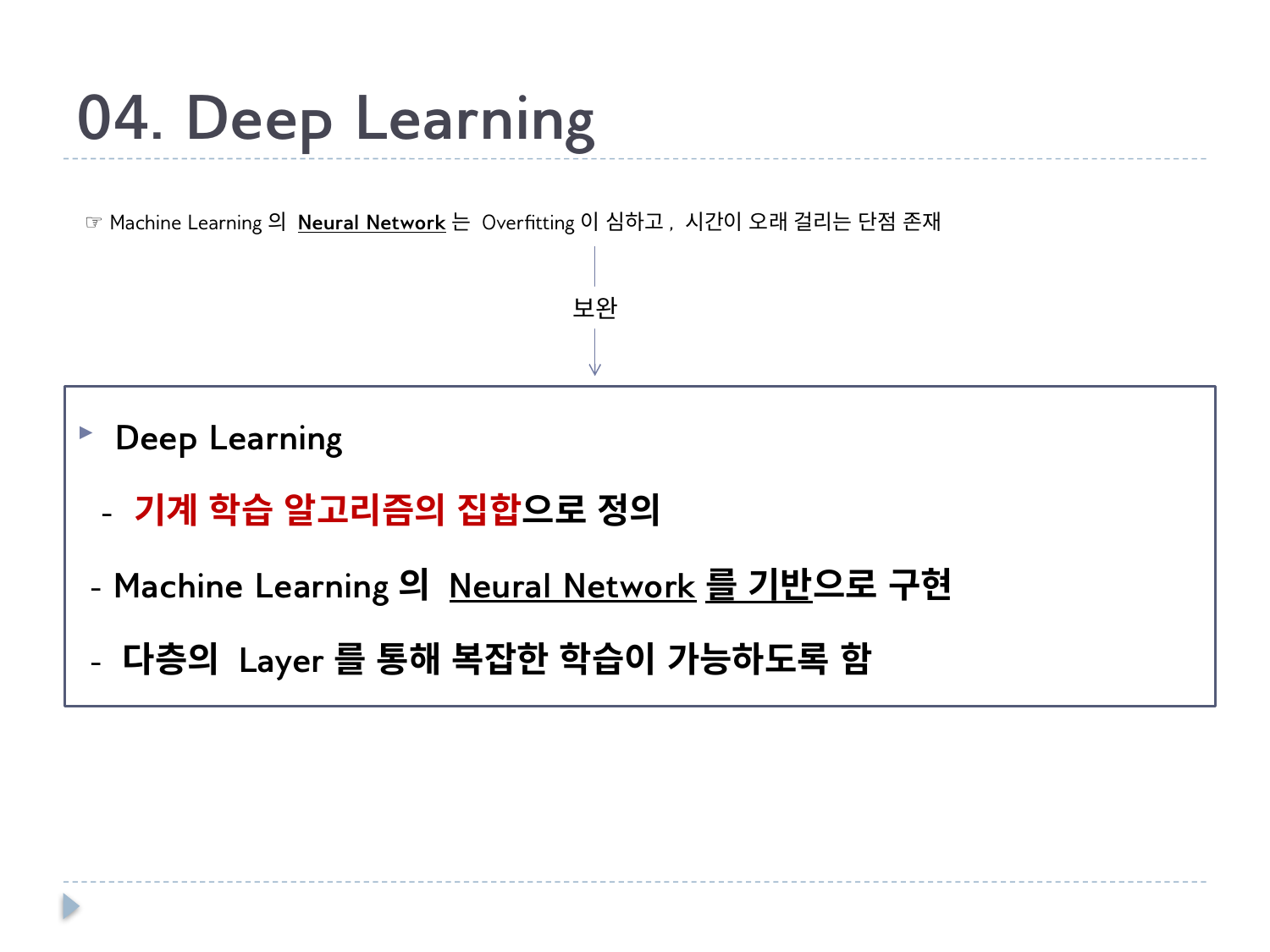

# 04. Deep Learning
 ☞ Machine Learning의 Neural Network는 Overfitting이 심하고, 시간이 오래 걸리는 단점 존재

Deep Learning
  - 기계 학습 알고리즘의 집합으로 정의
 - Machine Learning의 Neural Network를 기반으로 구현
 - 다층의 Layer를 통해 복잡한 학습이 가능하도록 함

보완